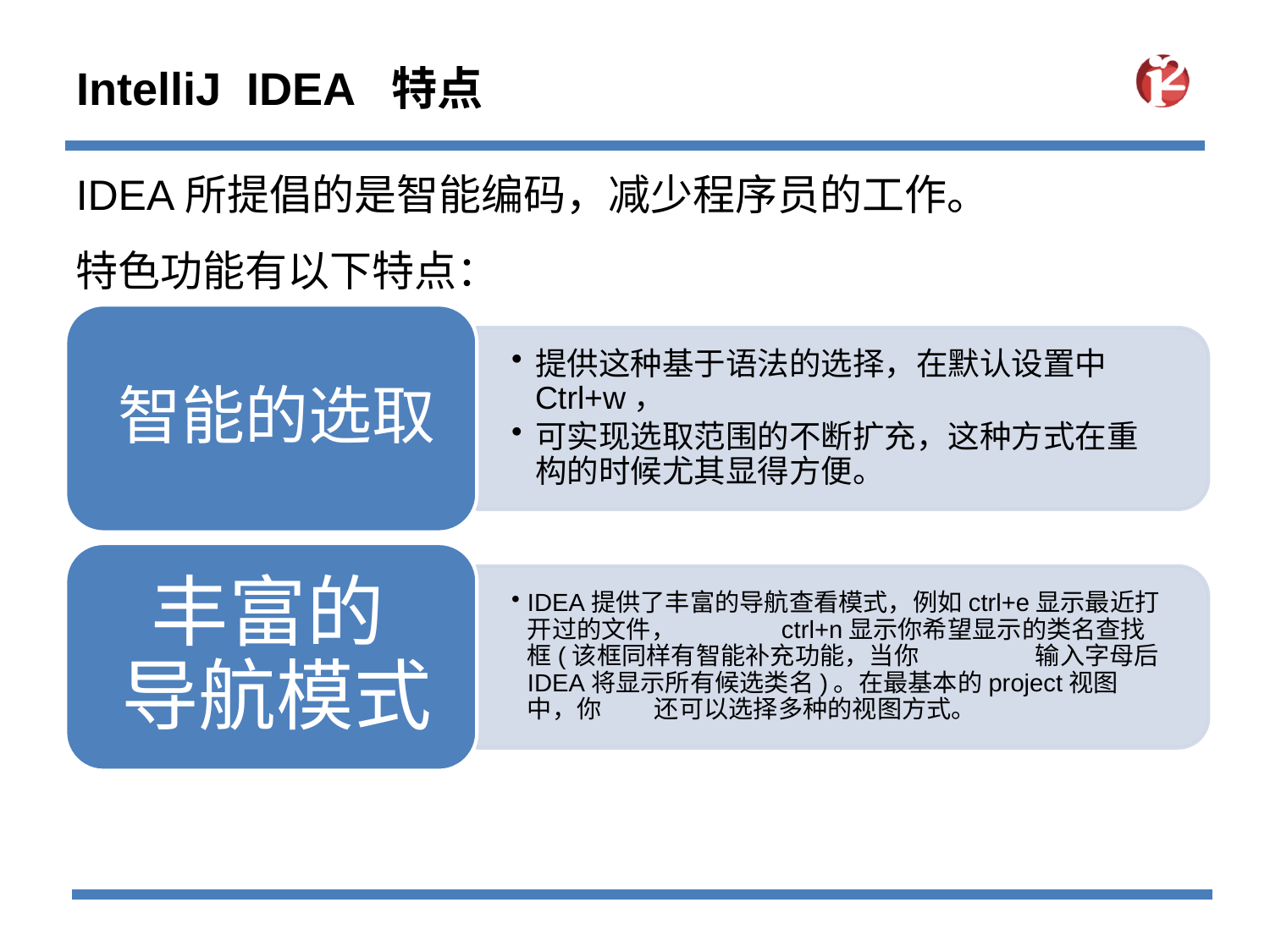

# IntelliJ  IDEA  特点
IDEA所提倡的是智能编码，减少程序员的工作。
特色功能有以下特点：
提供这种基于语法的选择，在默认设置中Ctrl+w，
可实现选取范围的不断扩充，这种方式在重构的时候尤其显得方便。
智能的选取
IDEA提供了丰富的导航查看模式，例如ctrl+e显示最近打开过的文件，	ctrl+n显示你希望显示的类名查找框(该框同样有智能补充功能，当你	输入字母后IDEA将显示所有候选类名)。在最基本的project视图中，你	还可以选择多种的视图方式。
丰富的  导航模式